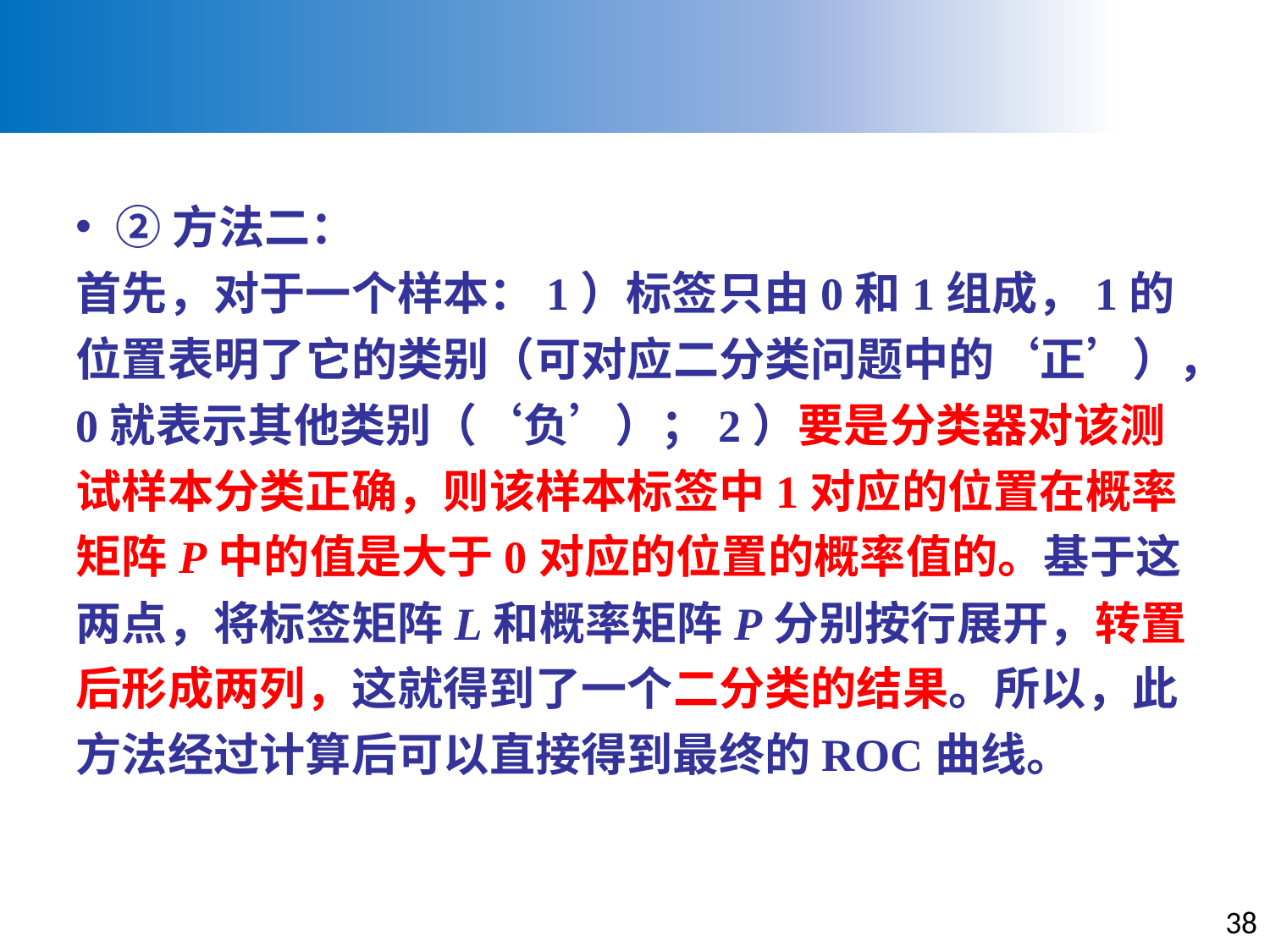

#
②方法二：
首先，对于一个样本：1）标签只由0和1组成，1的位置表明了它的类别（可对应二分类问题中的‘正’），0就表示其他类别（‘负’）；2）要是分类器对该测试样本分类正确，则该样本标签中1对应的位置在概率矩阵P中的值是大于0对应的位置的概率值的。基于这两点，将标签矩阵L和概率矩阵P分别按行展开，转置后形成两列，这就得到了一个二分类的结果。所以，此方法经过计算后可以直接得到最终的ROC曲线。